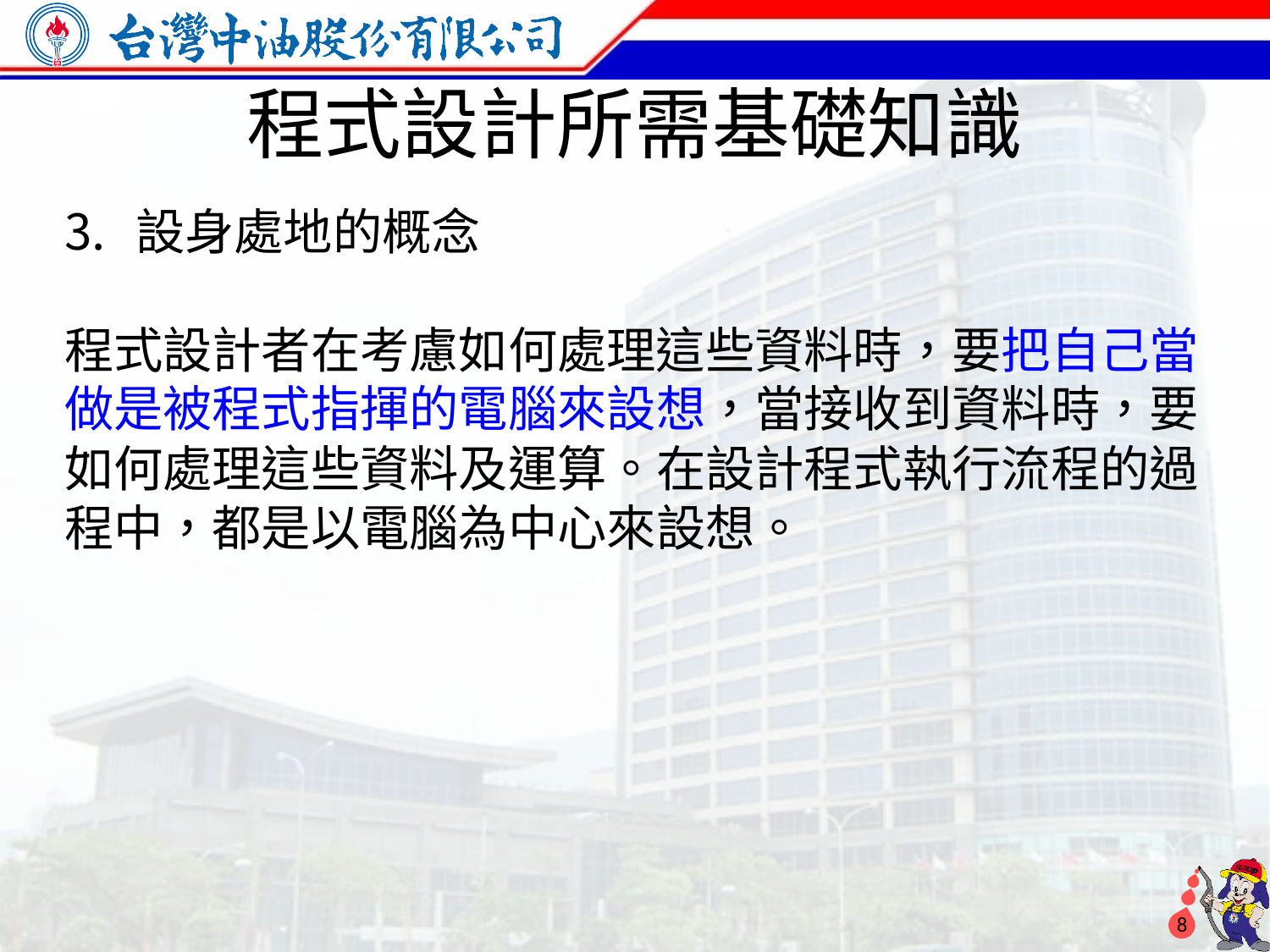

程式設計所需基礎知識
設身處地的概念

程式設計者在考慮如何處理這些資料時，要把自己當做是被程式指揮的電腦來設想，當接收到資料時，要如何處理這些資料及運算。在設計程式執行流程的過程中，都是以電腦為中心來設想。

8